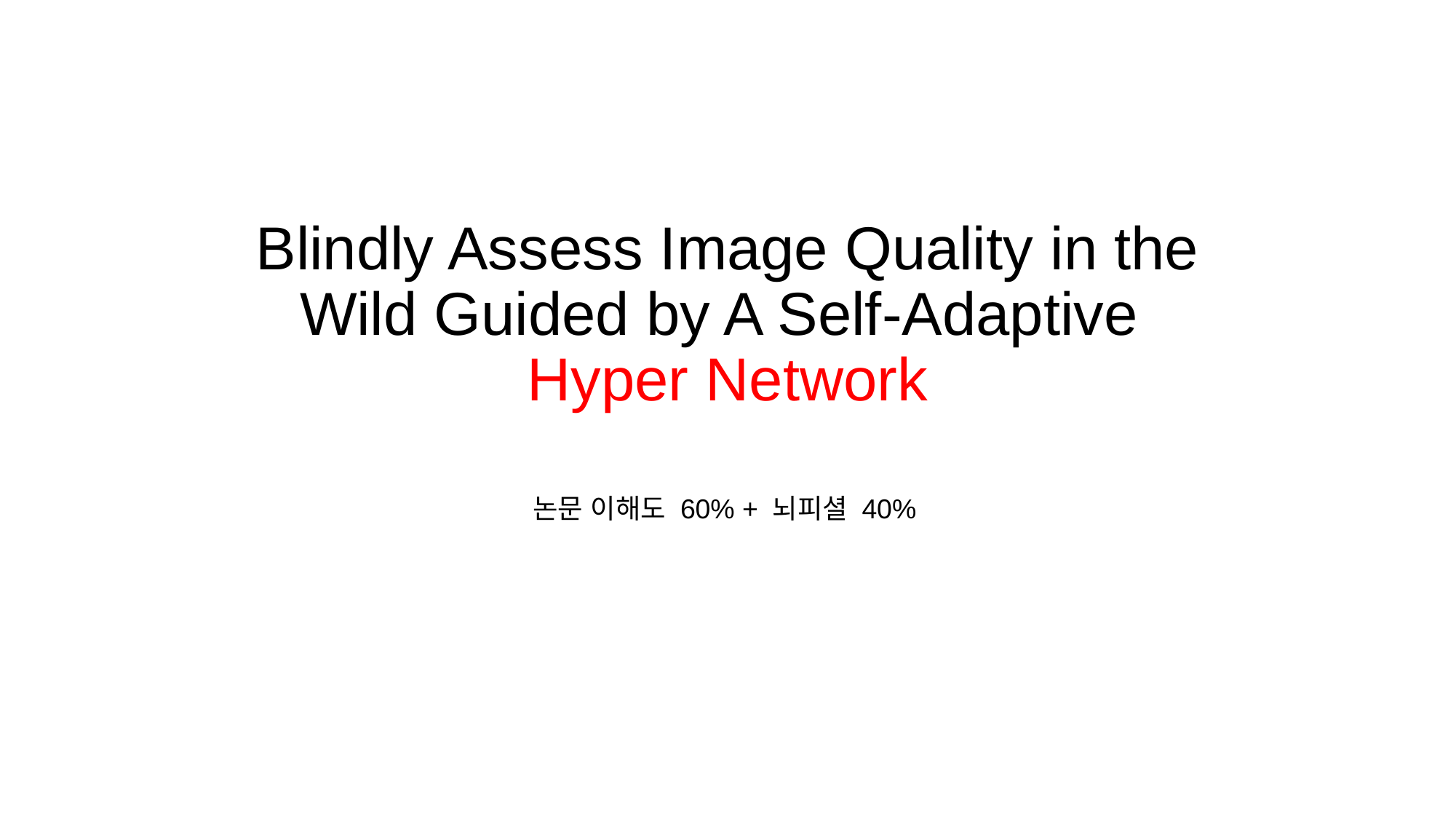

# Blindly Assess Image Quality in the Wild Guided by A Self-Adaptive Hyper Network
논문 이해도 60% + 뇌피셜 40%